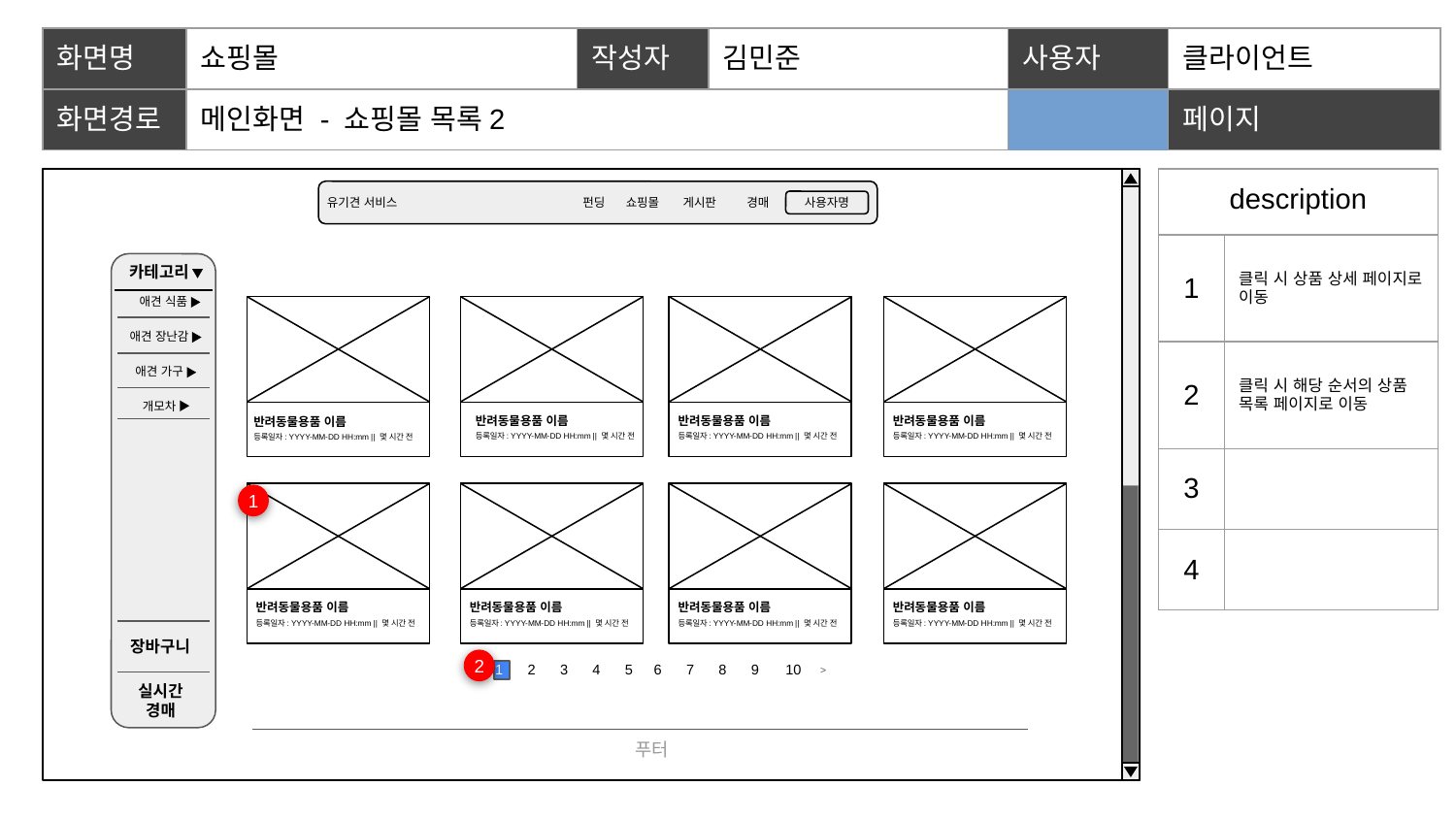

| 화면명 | 쇼핑몰 | 작성자 | 김민준 |  | 사용자 | 클라이언트 |
| --- | --- | --- | --- | --- | --- | --- |
| 화면경로 | 메인화면 - 쇼핑몰 목록2 |  |  |  | 페이지 | 7 |

| description |  |
| --- | --- |
| 1 | 클릭 시 상품 상세 페이지로 이동 |
| 2 | 클릭 시 해당 순서의 상품 목록 페이지로 이동 |
| 3 |  |
| 4 |  |

유기견 서비스
펀딩
쇼핑몰
게시판
경매
사용자명

카테고리

애견 식품

애견 장난감

애견 가구

개모차

반려동물용품 이름
등록일자: YYYY-MM-DD HH:mm || 몇 시간 전
반려동물용품 이름
등록일자: YYYY-MM-DD HH:mm || 몇 시간 전
반려동물용품 이름
등록일자: YYYY-MM-DD HH:mm || 몇 시간 전
반려동물용품 이름
등록일자: YYYY-MM-DD HH:mm || 몇 시간 전

1

반려동물용품 이름
등록일자: YYYY-MM-DD HH:mm || 몇 시간 전
반려동물용품 이름
등록일자: YYYY-MM-DD HH:mm || 몇 시간 전
반려동물용품 이름
등록일자: YYYY-MM-DD HH:mm || 몇 시간 전
반려동물용품 이름
등록일자: YYYY-MM-DD HH:mm || 몇 시간 전
장바구니
2
1
2
3
4
5
6
7
8
9
10
>

실시간 경매
푸터